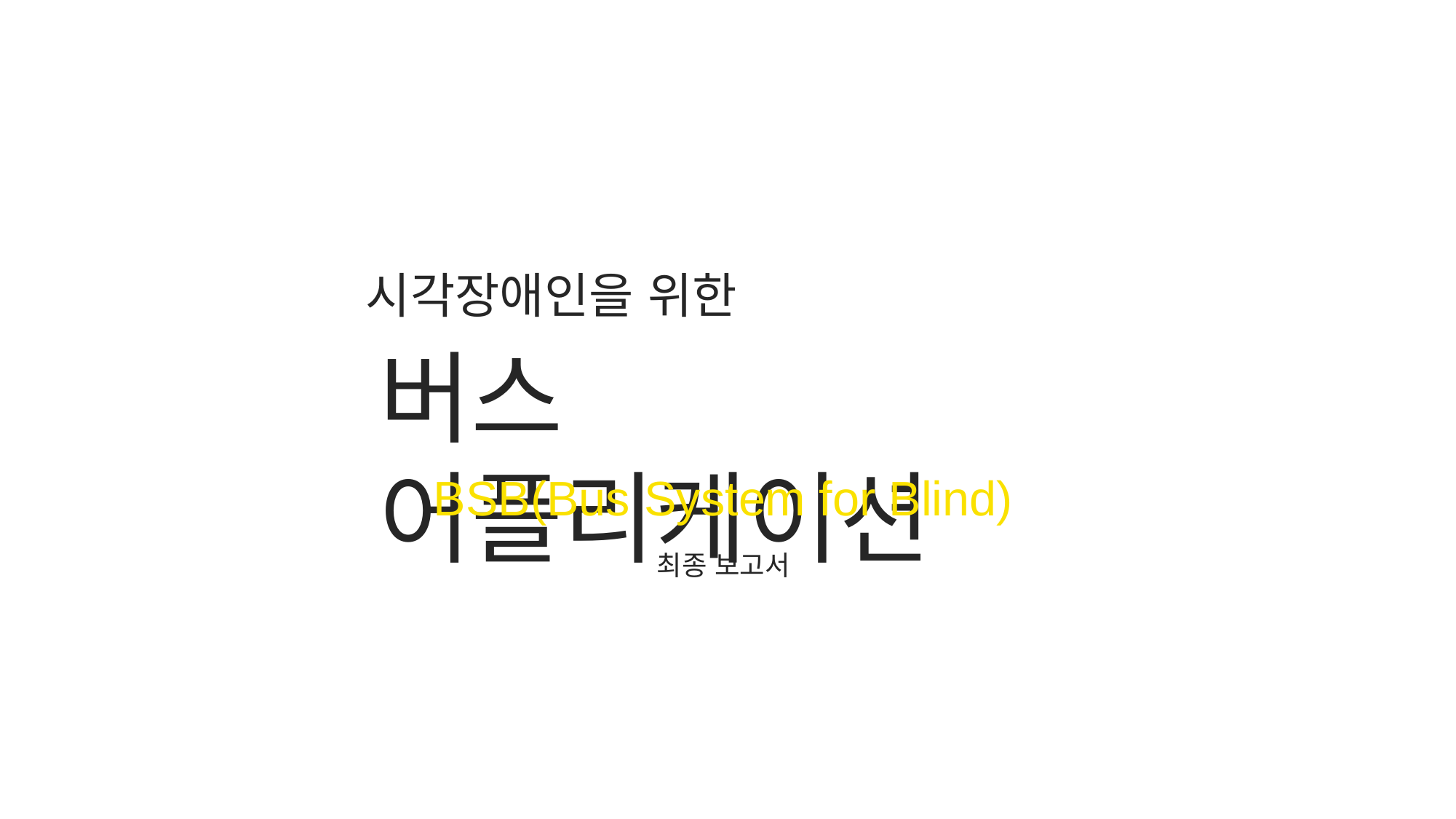

시각장애인을 위한
버스 어플리케이션
BSB(Bus System for Blind)
최종 보고서